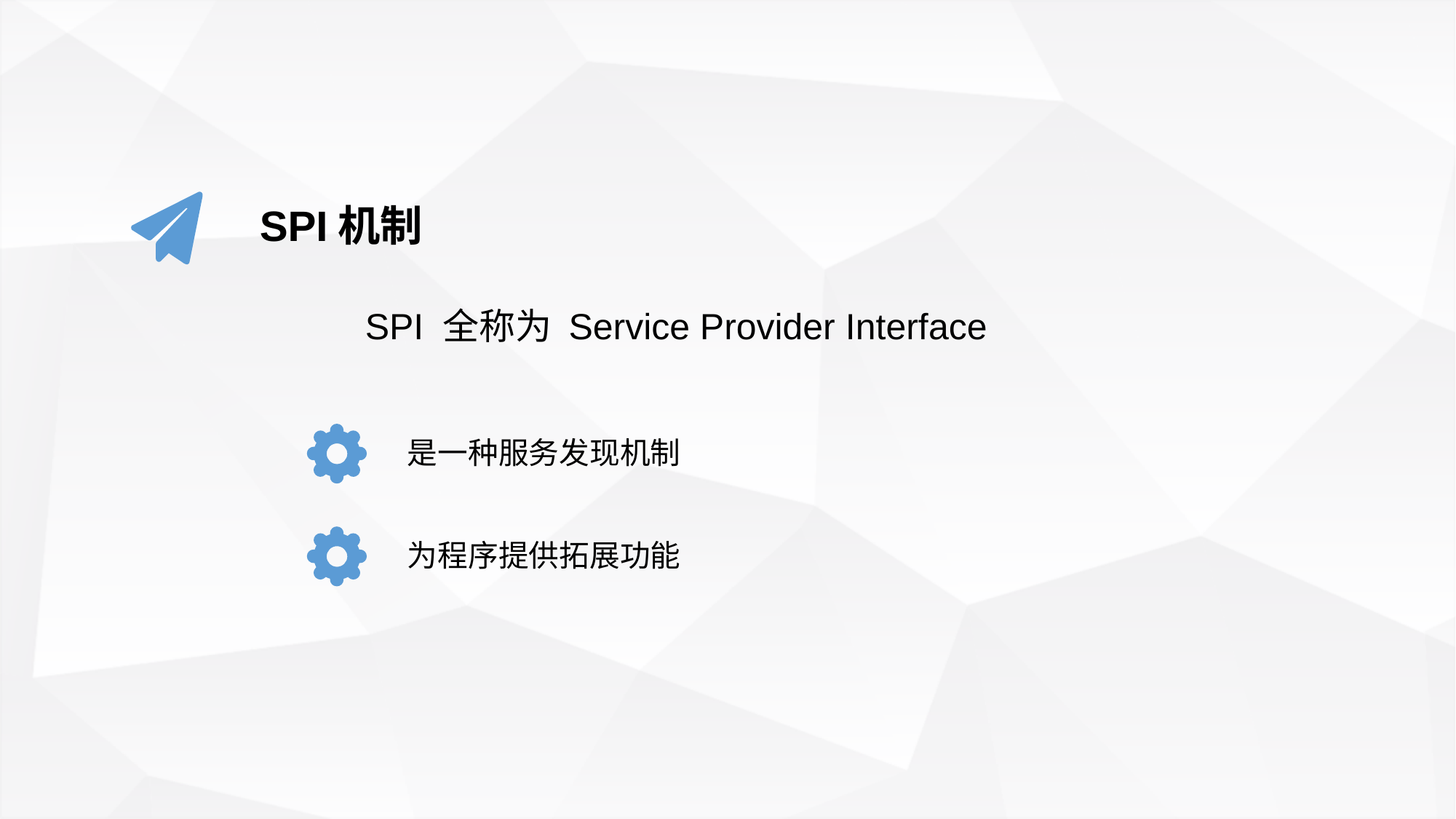

SPI机制
SPI 全称为 Service Provider Interface

是一种服务发现机制

为程序提供拓展功能